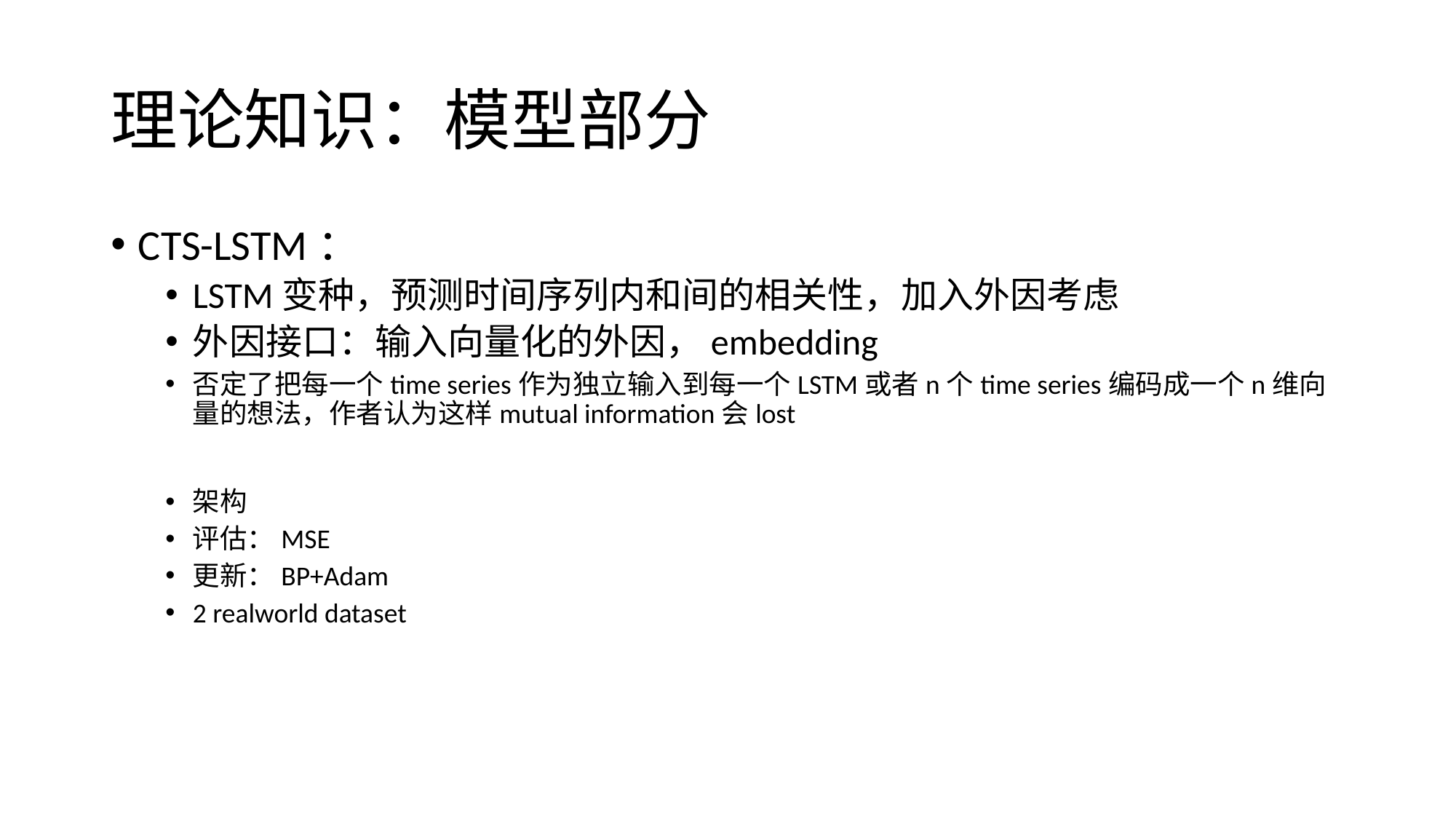

# 理论知识：模型部分
CTS-LSTM：
LSTM变种，预测时间序列内和间的相关性，加入外因考虑
外因接口：输入向量化的外因，embedding
否定了把每一个time series作为独立输入到每一个LSTM或者n个time series编码成一个n维向量的想法，作者认为这样mutual information会lost

架构
评估：MSE
更新：BP+Adam
2 realworld dataset